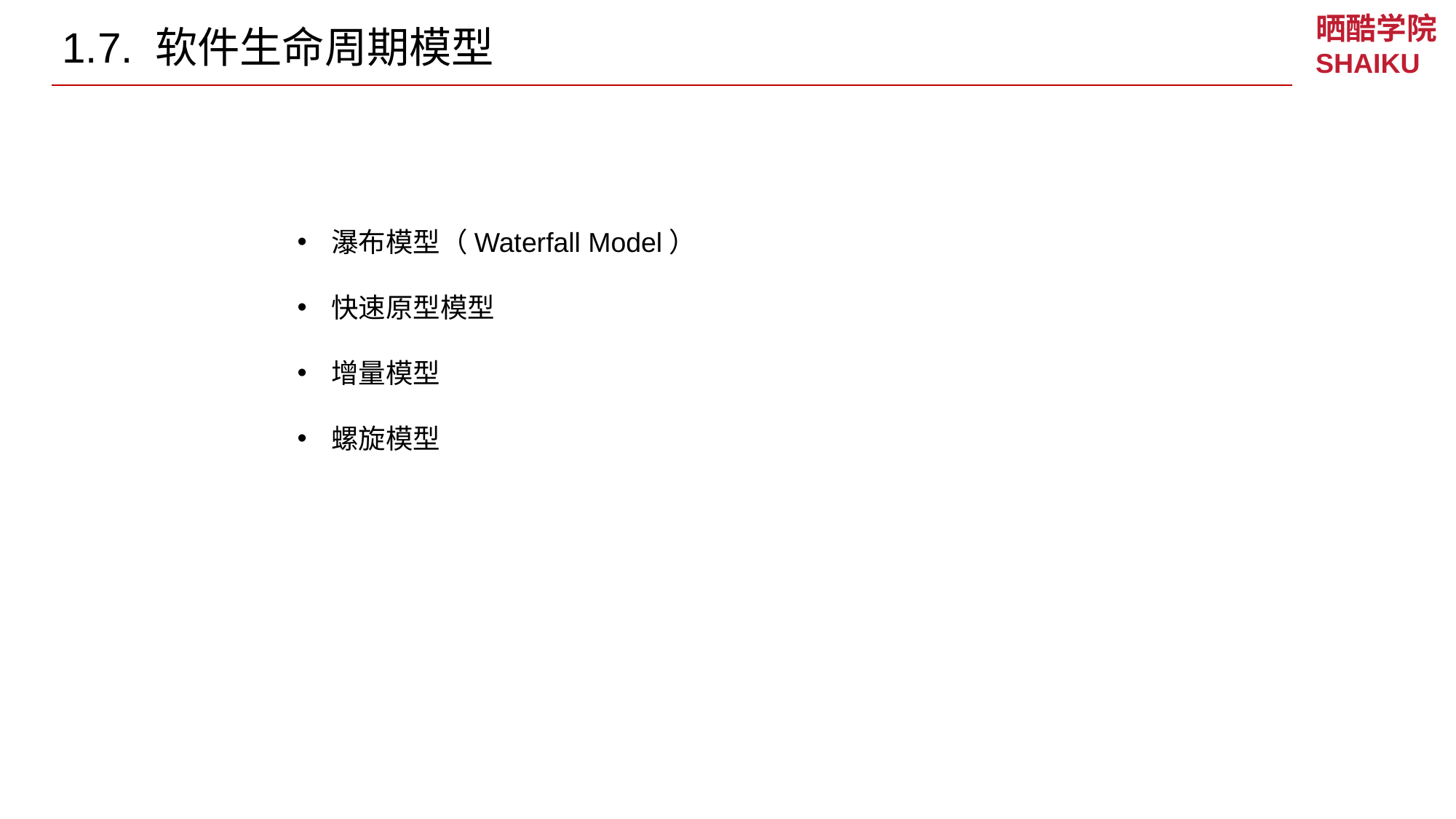

1.7. 软件生命周期模型
瀑布模型（Waterfall Model）

快速原型模型

增量模型

螺旋模型